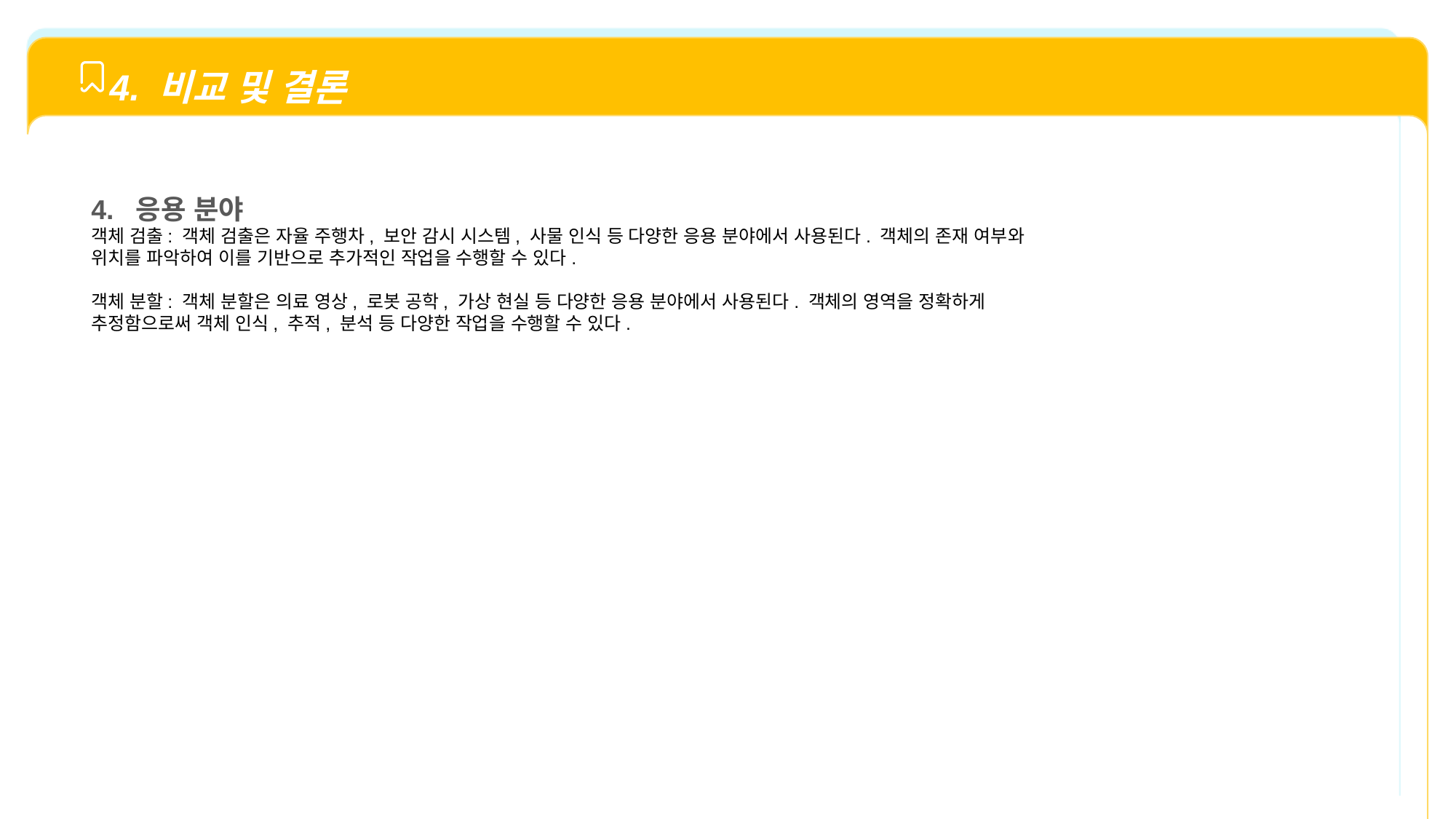

4. 비교 및 결론

4.  응용 분야
객체 검출: 객체 검출은 자율 주행차, 보안 감시 시스템, 사물 인식 등 다양한 응용 분야에서 사용된다. 객체의 존재 여부와 위치를 파악하여 이를 기반으로 추가적인 작업을 수행할 수 있다.

객체 분할: 객체 분할은 의료 영상, 로봇 공학, 가상 현실 등 다양한 응용 분야에서 사용된다. 객체의 영역을 정확하게 추정함으로써 객체 인식, 추적, 분석 등 다양한 작업을 수행할 수 있다.